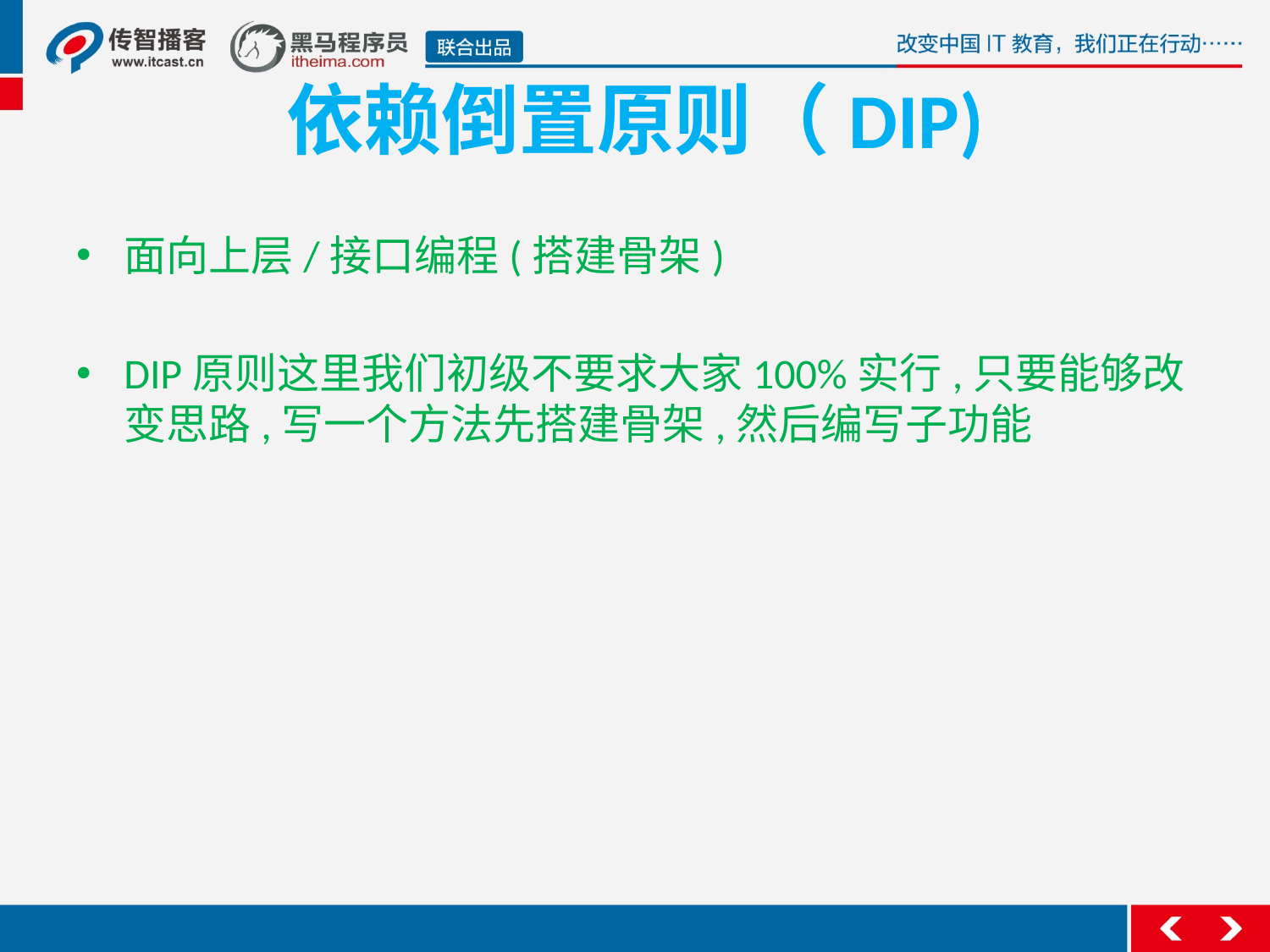

# 依赖倒置原则（DIP)
面向上层/接口编程(搭建骨架)

DIP原则这里我们初级不要求大家100%实行,只要能够改变思路,写一个方法先搭建骨架,然后编写子功能